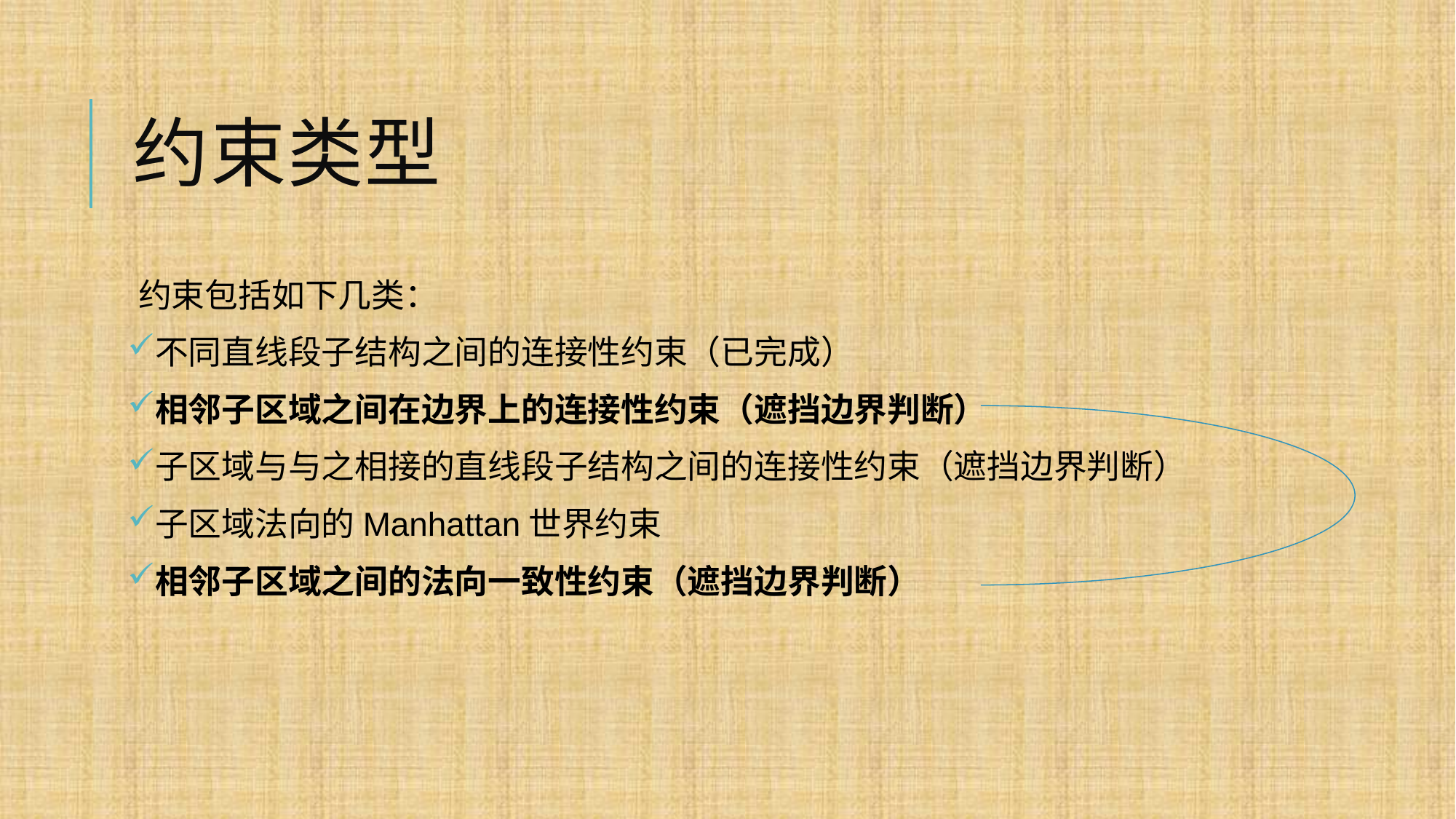

# 约束类型
约束包括如下几类：
不同直线段子结构之间的连接性约束（已完成）
相邻子区域之间在边界上的连接性约束（遮挡边界判断）
子区域与与之相接的直线段子结构之间的连接性约束（遮挡边界判断）
子区域法向的Manhattan世界约束
相邻子区域之间的法向一致性约束（遮挡边界判断）